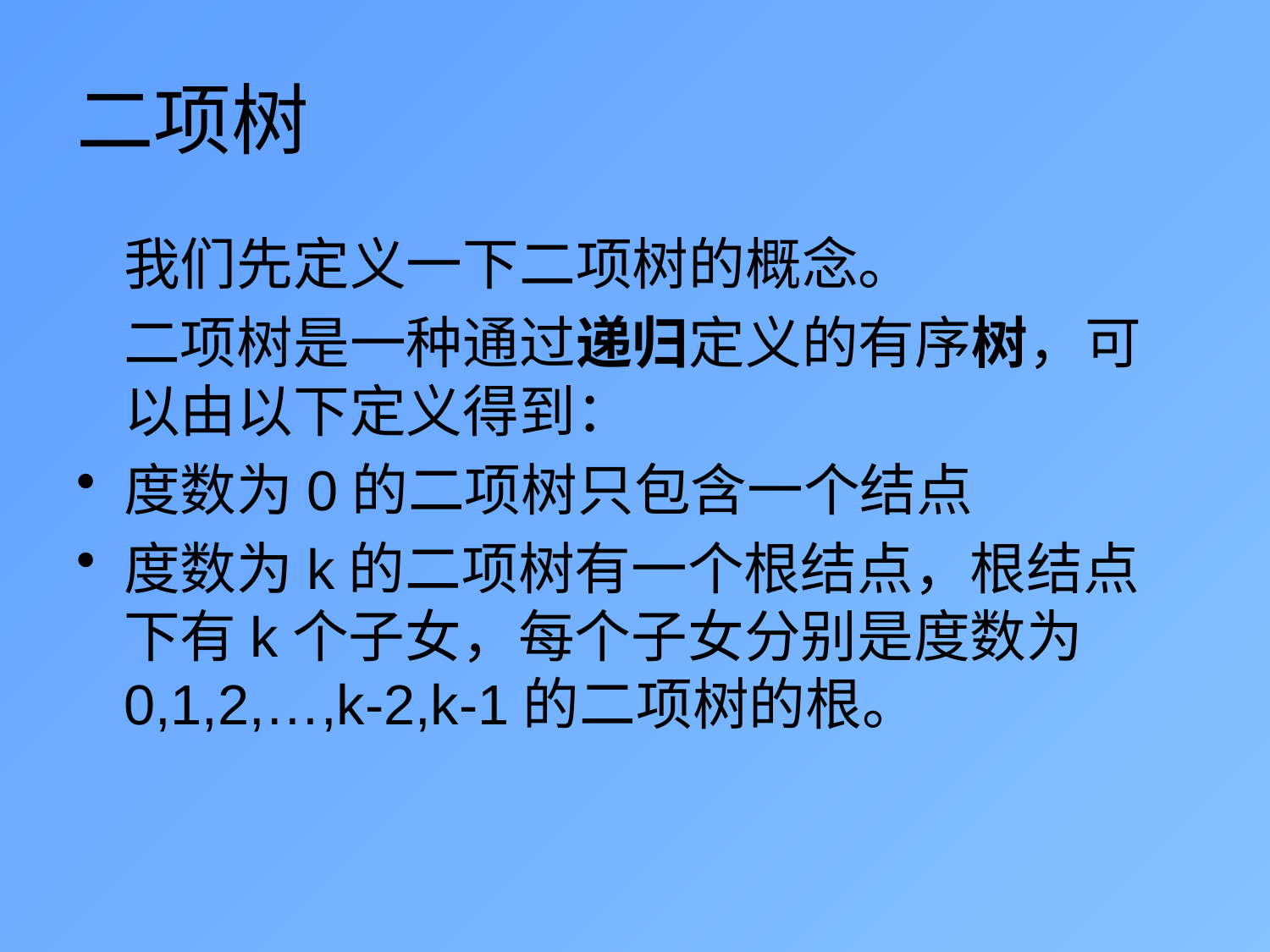

# 二项树
	我们先定义一下二项树的概念。
	二项树是一种通过递归定义的有序树，可以由以下定义得到：
度数为0的二项树只包含一个结点
度数为k的二项树有一个根结点，根结点下有k个子女，每个子女分别是度数为0,1,2,…,k-2,k-1的二项树的根。